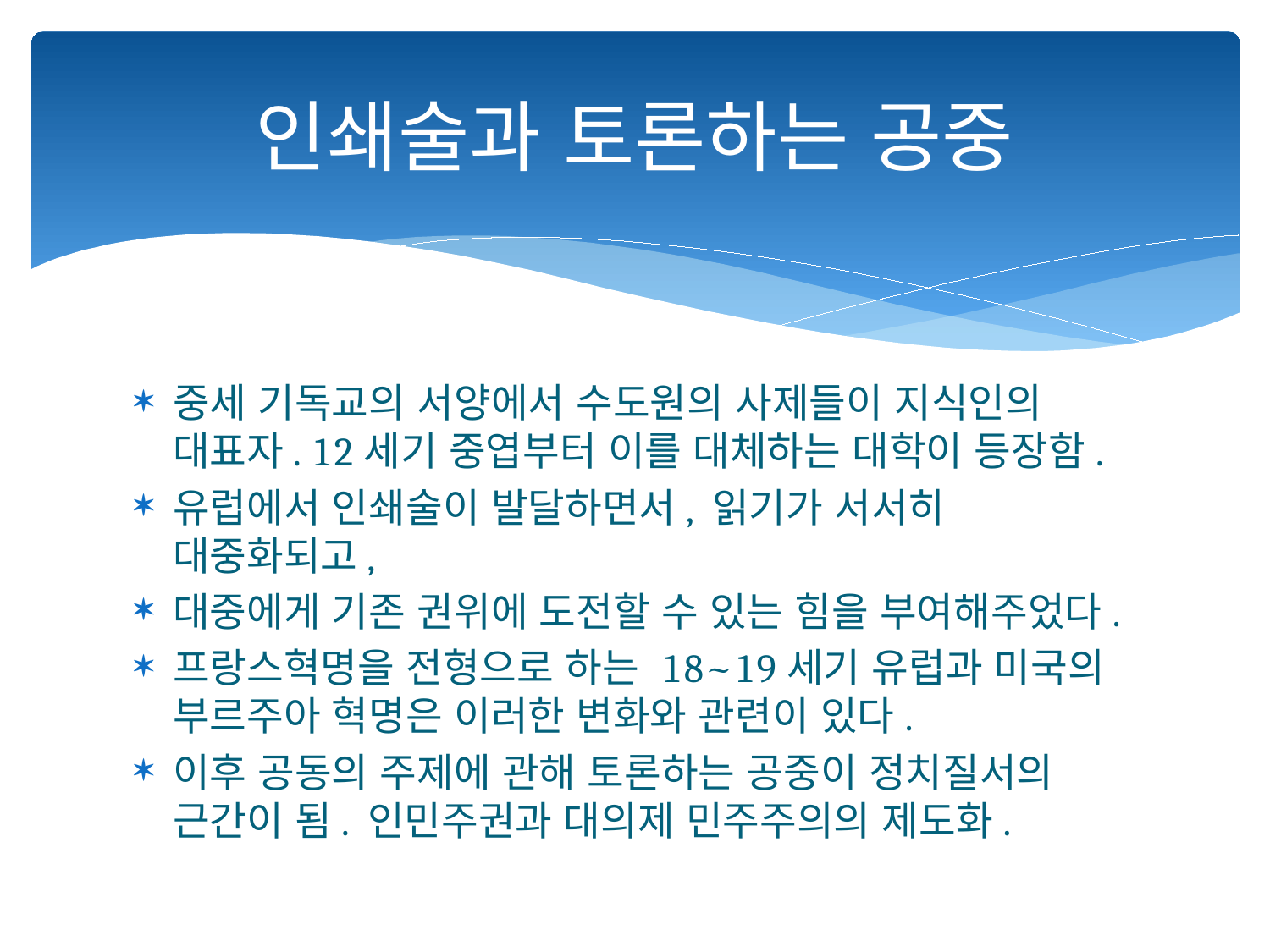

# 인쇄술과 토론하는 공중
중세 기독교의 서양에서 수도원의 사제들이 지식인의 대표자. 12세기 중엽부터 이를 대체하는 대학이 등장함.
유럽에서 인쇄술이 발달하면서, 읽기가 서서히 대중화되고,
대중에게 기존 권위에 도전할 수 있는 힘을 부여해주었다.
프랑스혁명을 전형으로 하는 18~19세기 유럽과 미국의 부르주아 혁명은 이러한 변화와 관련이 있다.
이후 공동의 주제에 관해 토론하는 공중이 정치질서의 근간이 됨. 인민주권과 대의제 민주주의의 제도화.